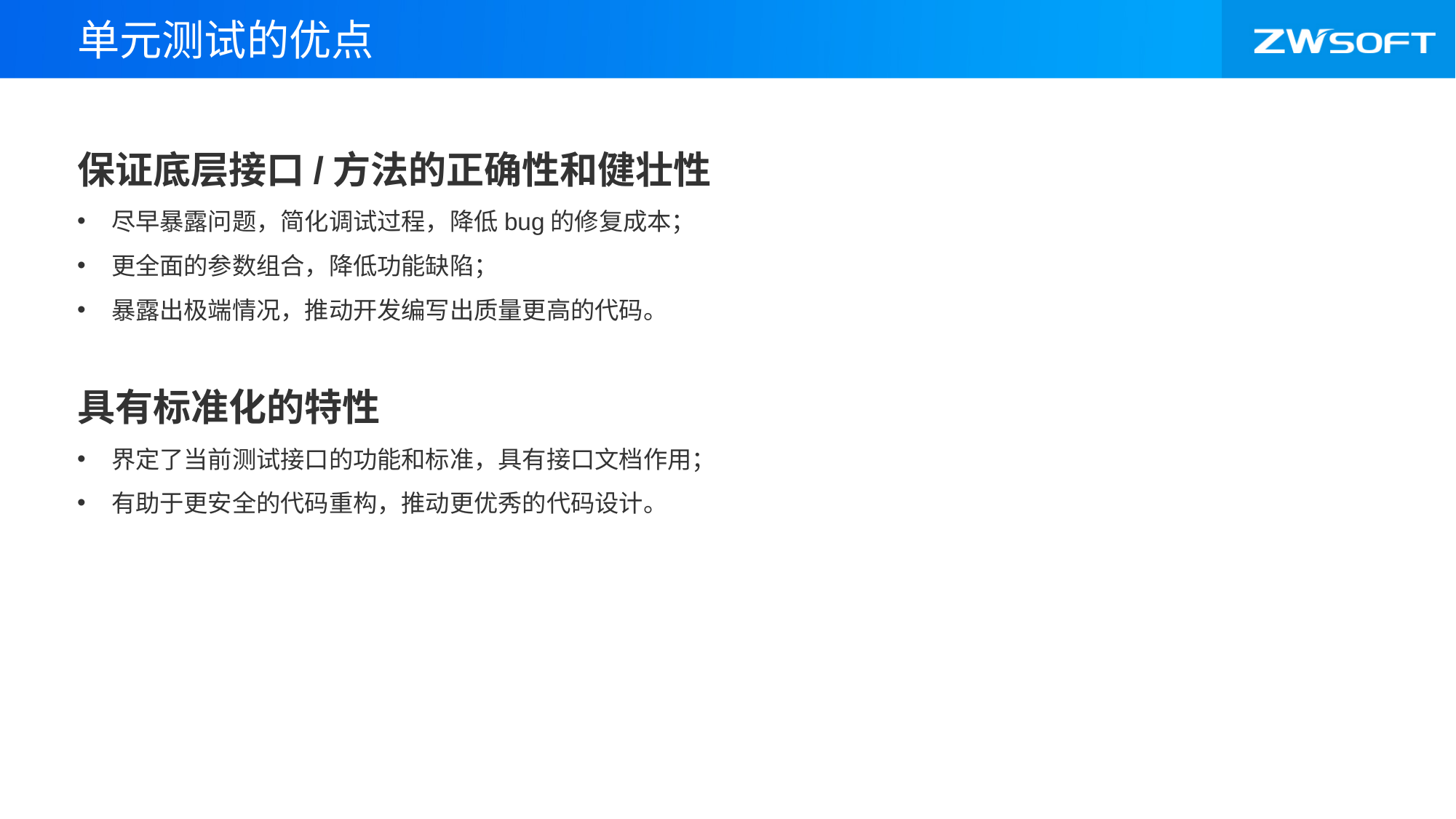

单元测试的优点

保证底层接口/方法的正确性和健壮性
尽早暴露问题，简化调试过程，降低bug的修复成本；
更全面的参数组合，降低功能缺陷；
暴露出极端情况，推动开发编写出质量更高的代码。

具有标准化的特性
界定了当前测试接口的功能和标准，具有接口文档作用；
有助于更安全的代码重构，推动更优秀的代码设计。